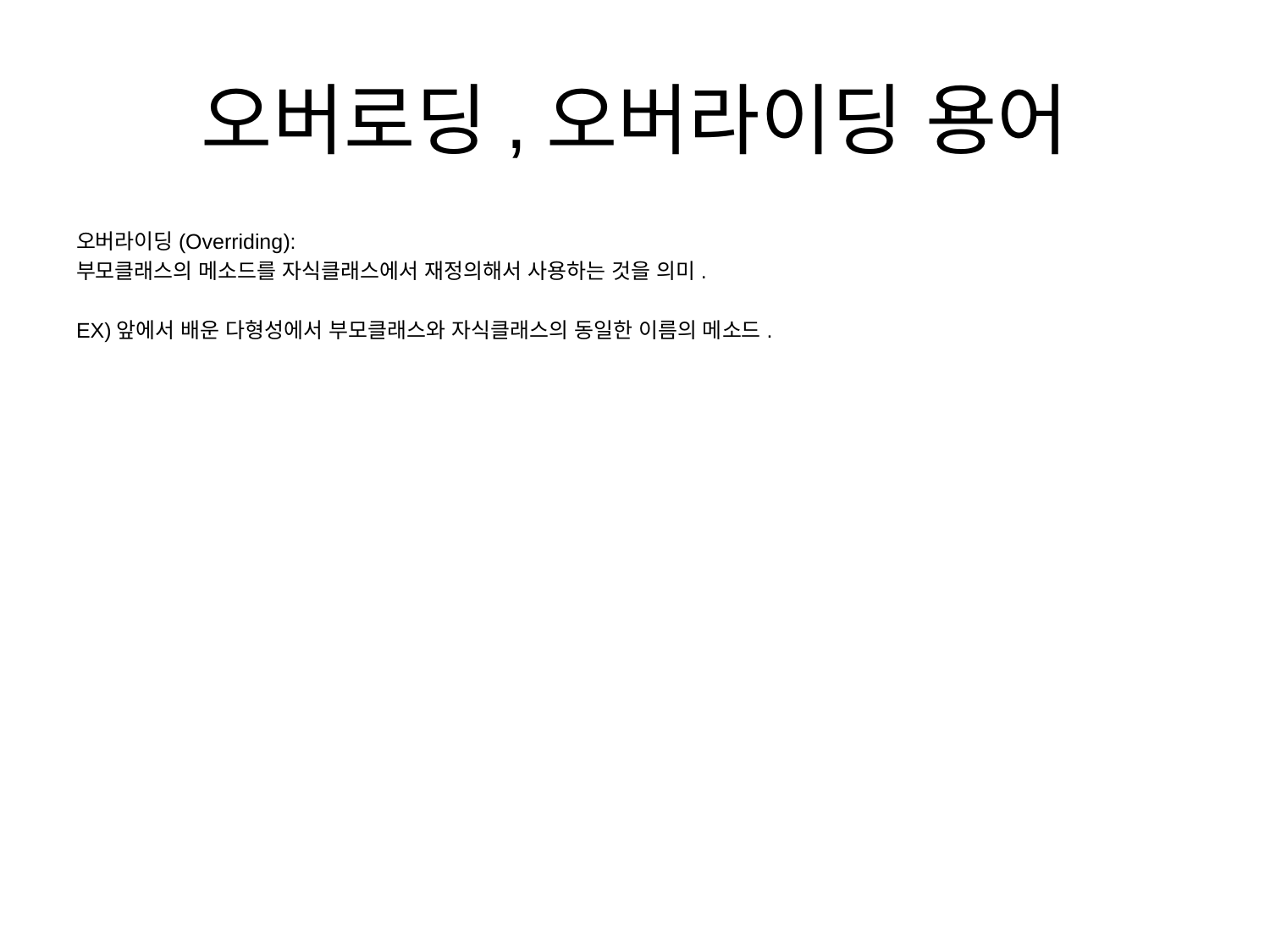

# 오버로딩,오버라이딩 용어
오버라이딩(Overriding):
부모클래스의 메소드를 자식클래스에서 재정의해서 사용하는 것을 의미.

EX)앞에서 배운 다형성에서 부모클래스와 자식클래스의 동일한 이름의 메소드.